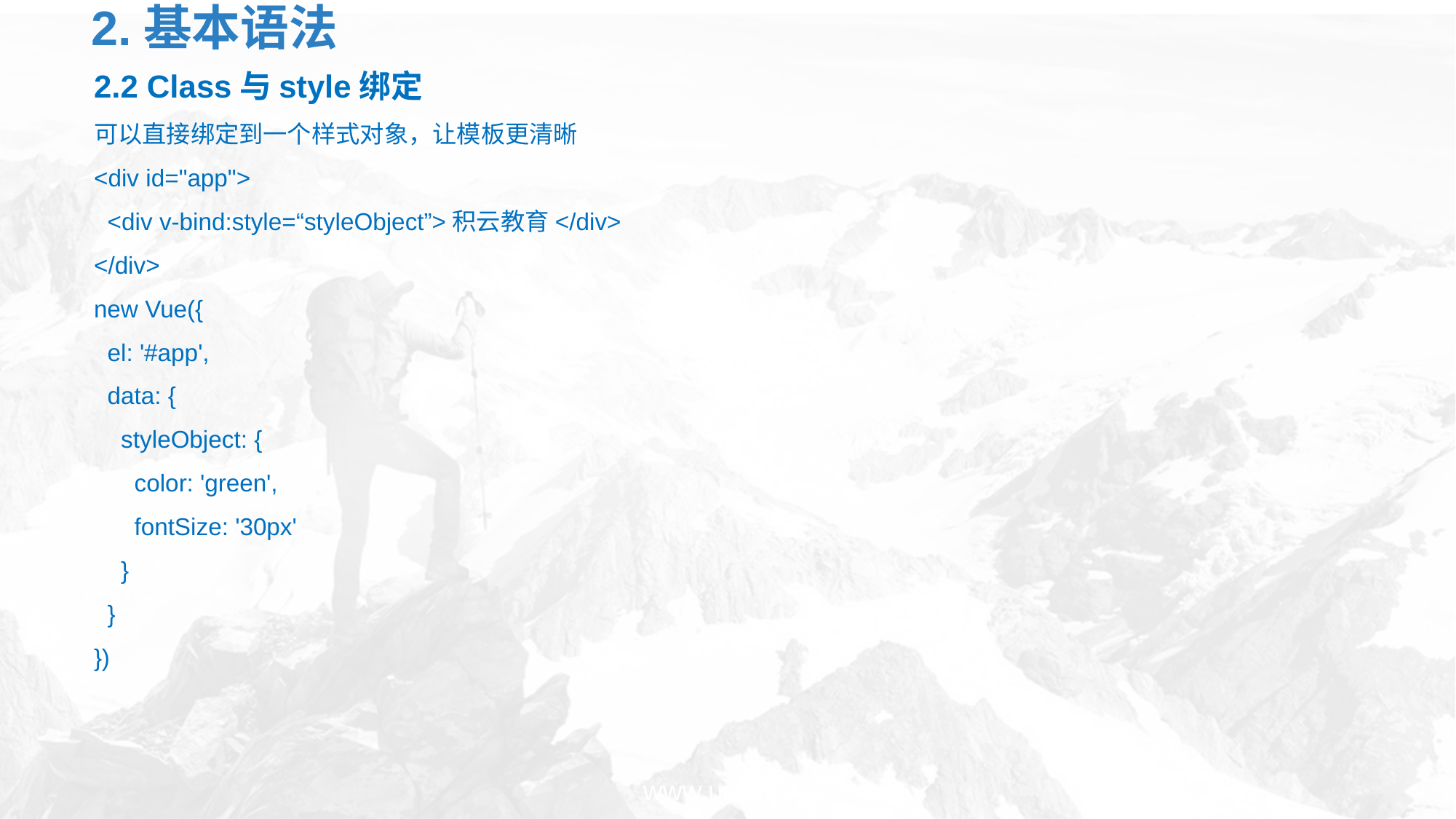

# 2.基本语法
2.2 Class与style绑定
可以直接绑定到一个样式对象，让模板更清晰
<div id="app">
  <div v-bind:style=“styleObject”>积云教育</div>
</div>
new Vue({
  el: '#app',
  data: {
    styleObject: {
      color: 'green',
      fontSize: '30px'
    }
  }
})
www.usian.cn